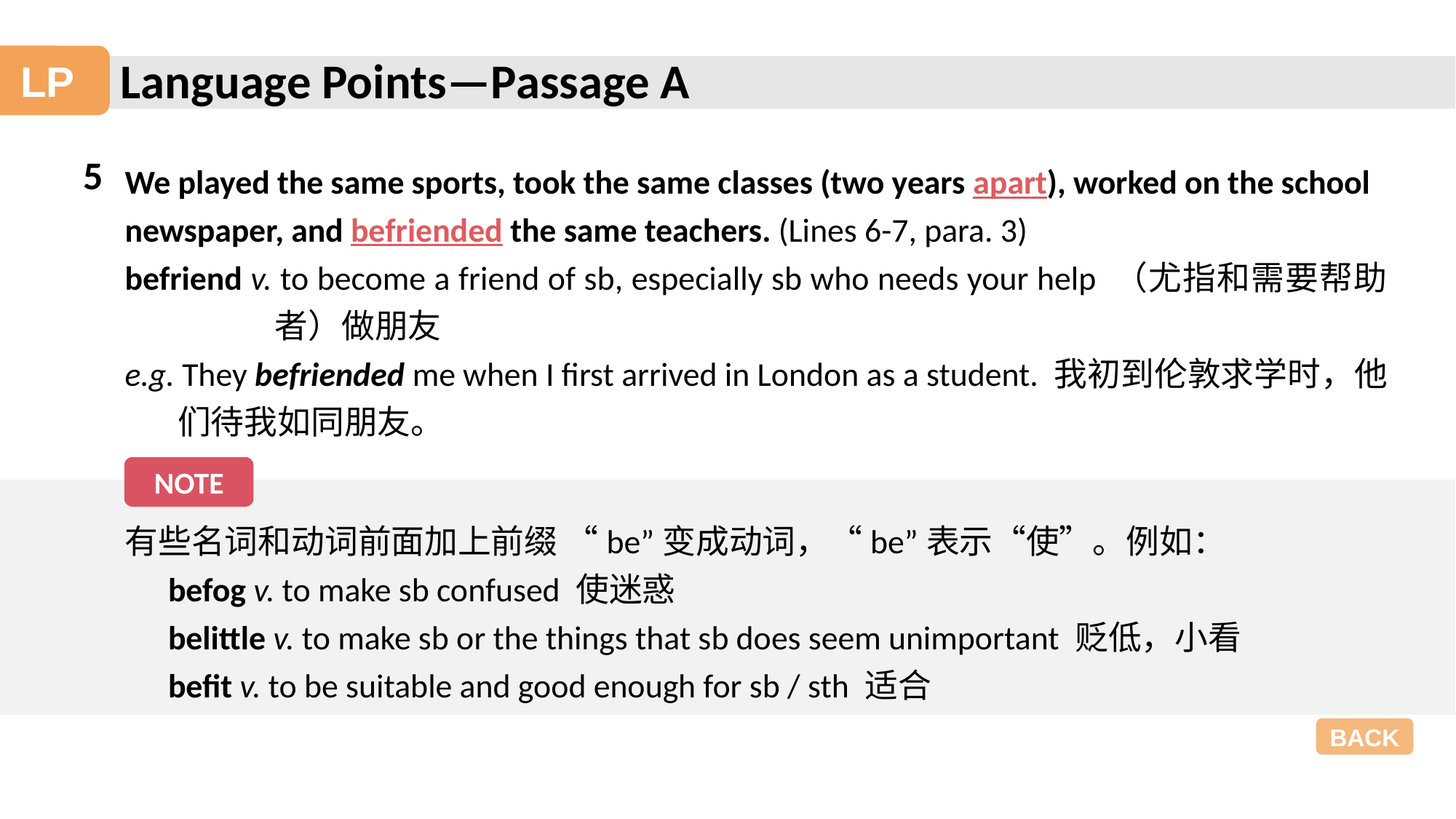

Language Points—Passage A
LP

5
We played the same sports, took the same classes (two years apart), worked on the school
newspaper, and befriended the same teachers. (Lines 6-7, para. 3)
befriend v. to become a friend of sb, especially sb who needs your help （尤指和需要帮助者）做朋友
e.g. They befriended me when I first arrived in London as a student. 我初到伦敦求学时，他们待我如同朋友。
NOTE

有些名词和动词前面加上前缀 “be”变成动词，“be”表示“使”。例如：
befog v. to make sb confused 使迷惑
belittle v. to make sb or the things that sb does seem unimportant 贬低，小看
befit v. to be suitable and good enough for sb / sth 适合
BACK